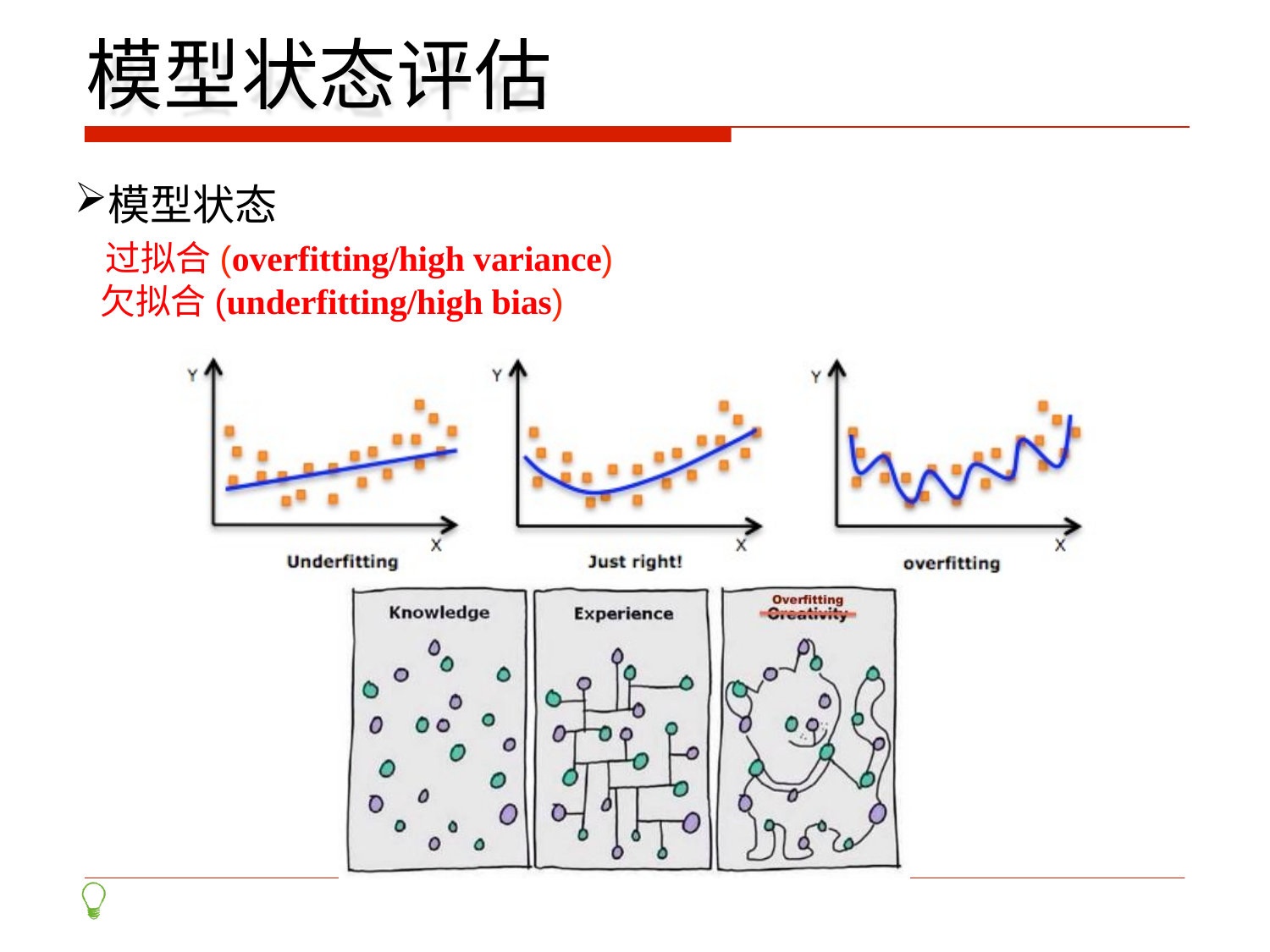

# 模型状态评估
模型状态
  过拟合(overfitting/high variance)
  欠拟合(underfitting/high bias)